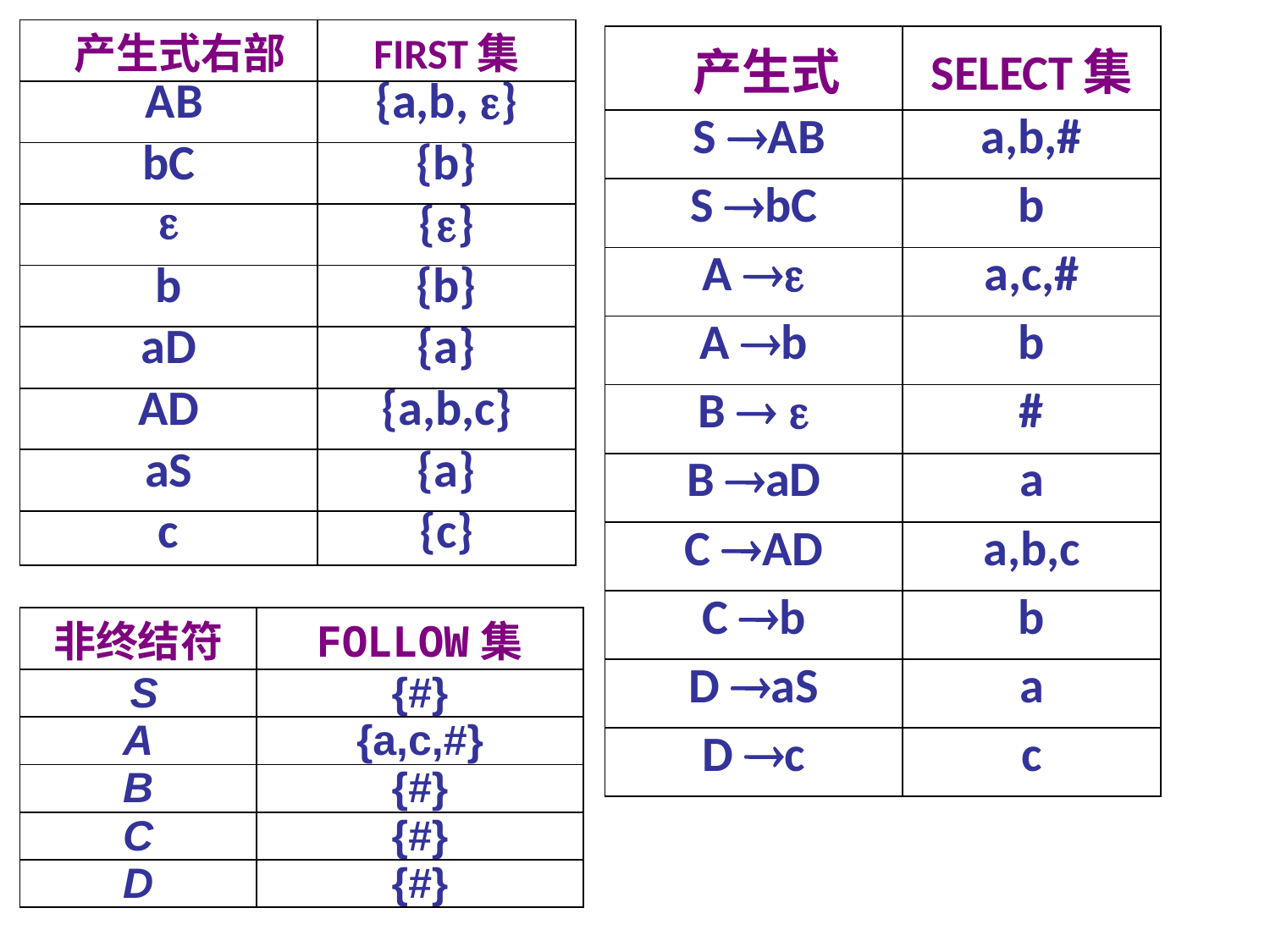

| 产生式右部 | FIRST集 |
| --- | --- |
| AB | {a,b, ε} |
| bC | {b} |
| ε | {ε} |
| b | {b} |
| aD | {a} |
| AD | {a,b,c} |
| aS | {a} |
| c | {c} |
| 产生式 | SELECT集 |
| --- | --- |
| S →AB | a,b,# |
| S →bC | b |
| A →ε | a,c,# |
| A →b | b |
| B → ε | # |
| B →aD | a |
| C →AD | a,b,c |
| C →b | b |
| D →aS | a |
| D →c | c |
| 非终结符 | FOLLOW集 |
| --- | --- |
| S | {#} |
| A | {a,c,#} |
| B | {#} |
| C | {#} |
| D | {#} |